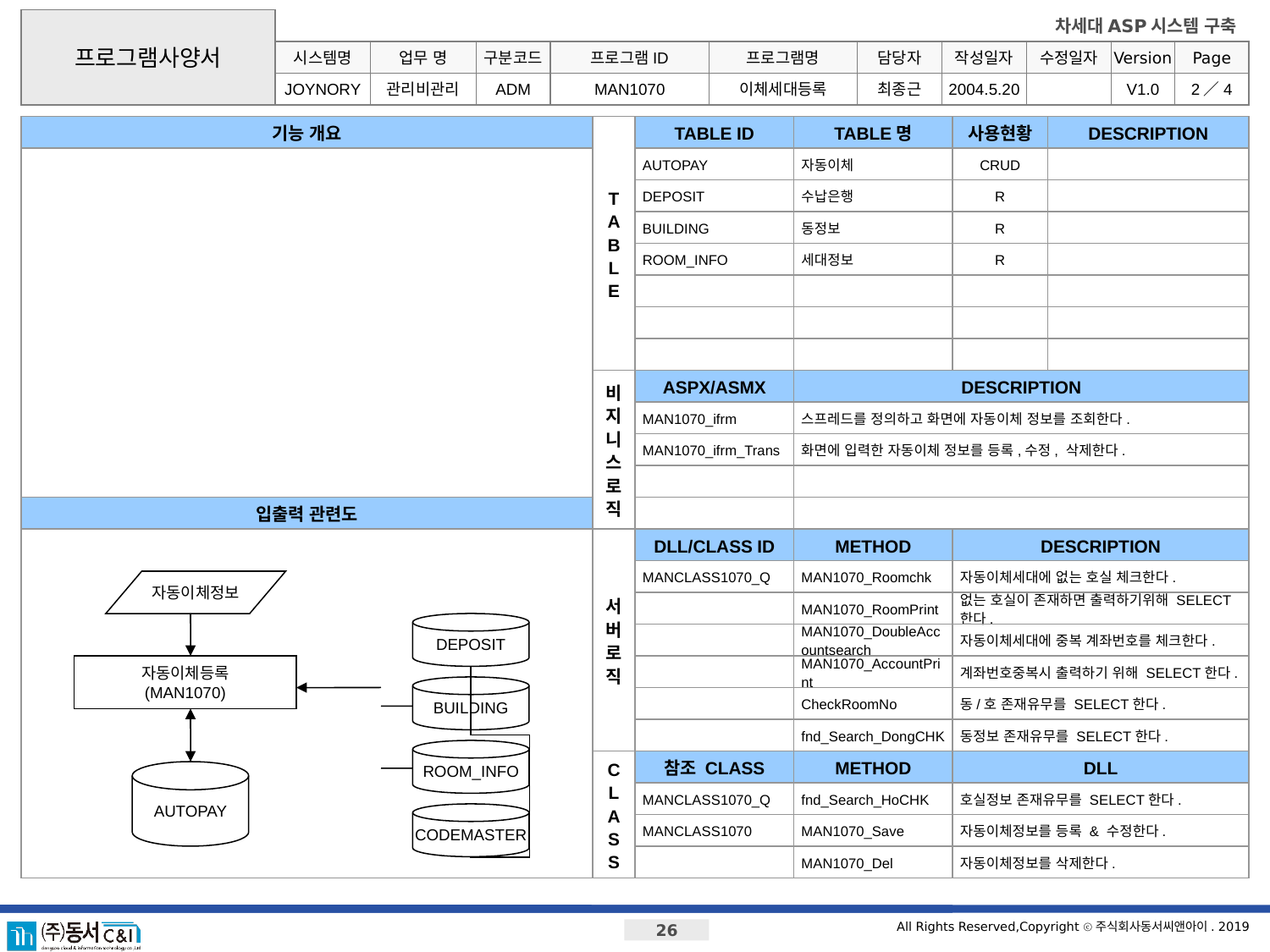

프로그램사양서
시스템명
업무 명
구분코드
프로그램ID
프로그램명
JOYNORY
관리비관리
ADM
MAN1070
이체세대등록
최종근
2004.5.20

V1.0
2／4
기능 개요
T
A
B
L
E
TABLE ID
TABLE명
사용현황
DESCRIPTION

AUTOPAY
자동이체
CRUD

DEPOSIT
수납은행
R

BUILDING
동정보
R

ROOM_INFO
세대정보
R

비지니스로직
ASPX/ASMX
DESCRIPTION
MAN1070_ifrm
스프레드를 정의하고 화면에 자동이체 정보를 조회한다.
MAN1070_ifrm_Trans
화면에 입력한 자동이체 정보를 등록,수정, 삭제한다.

입출력 관련도

서버로직
DLL/CLASS ID
METHOD
DESCRIPTION
MANCLASS1070_Q
MAN1070_Roomchk
자동이체세대에 없는 호실 체크한다.
자동이체정보

MAN1070_RoomPrint
없는 호실이 존재하면 출력하기위해 SELECT한다.

DEPOSIT

MAN1070_DoubleAccountsearch
자동이체세대에 중복 계좌번호를 체크한다.
자동이체등록
(MAN1070)

MAN1070_AccountPrint
계좌번호중복시 출력하기 위해 SELECT한다.
BUILDING

CheckRoomNo
동/호 존재유무를 SELECT한다.

fnd_Search_DongCHK
동정보 존재유무를 SELECT한다.
ROOM_INFO
C
L
A
S
S
참조 CLASS
METHOD
DLL
AUTOPAY

MANCLASS1070_Q

fnd_Search_HoCHK

호실정보 존재유무를 SELECT한다.
CODEMASTER

MANCLASS1070

MAN1070_Save

자동이체정보를 등록 & 수정한다.

MAN1070_Del

자동이체정보를 삭제한다.